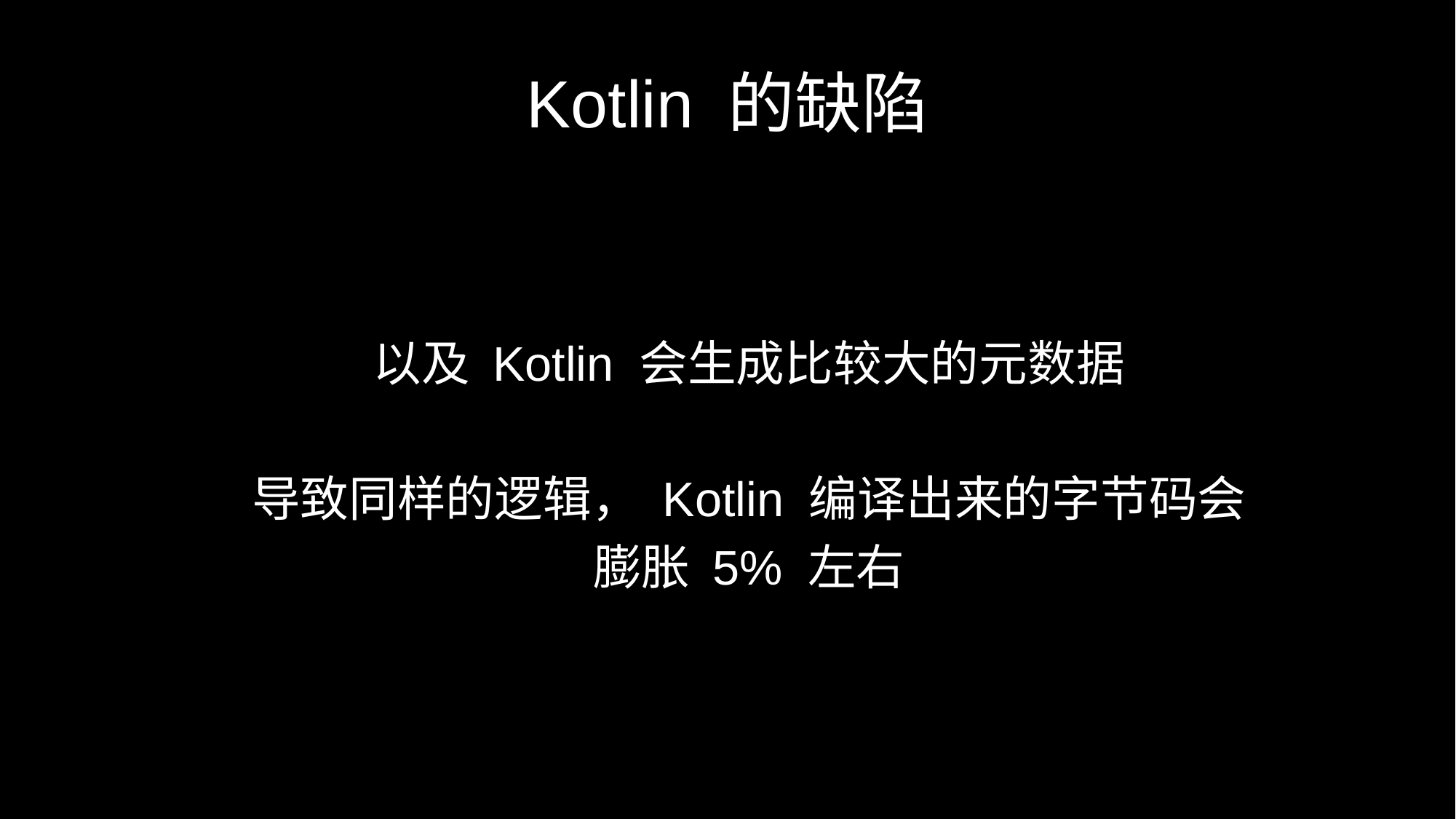

# Kotlin 的缺陷
以及 Kotlin 会生成比较大的元数据

导致同样的逻辑， Kotlin 编译出来的字节码会
膨胀 5% 左右